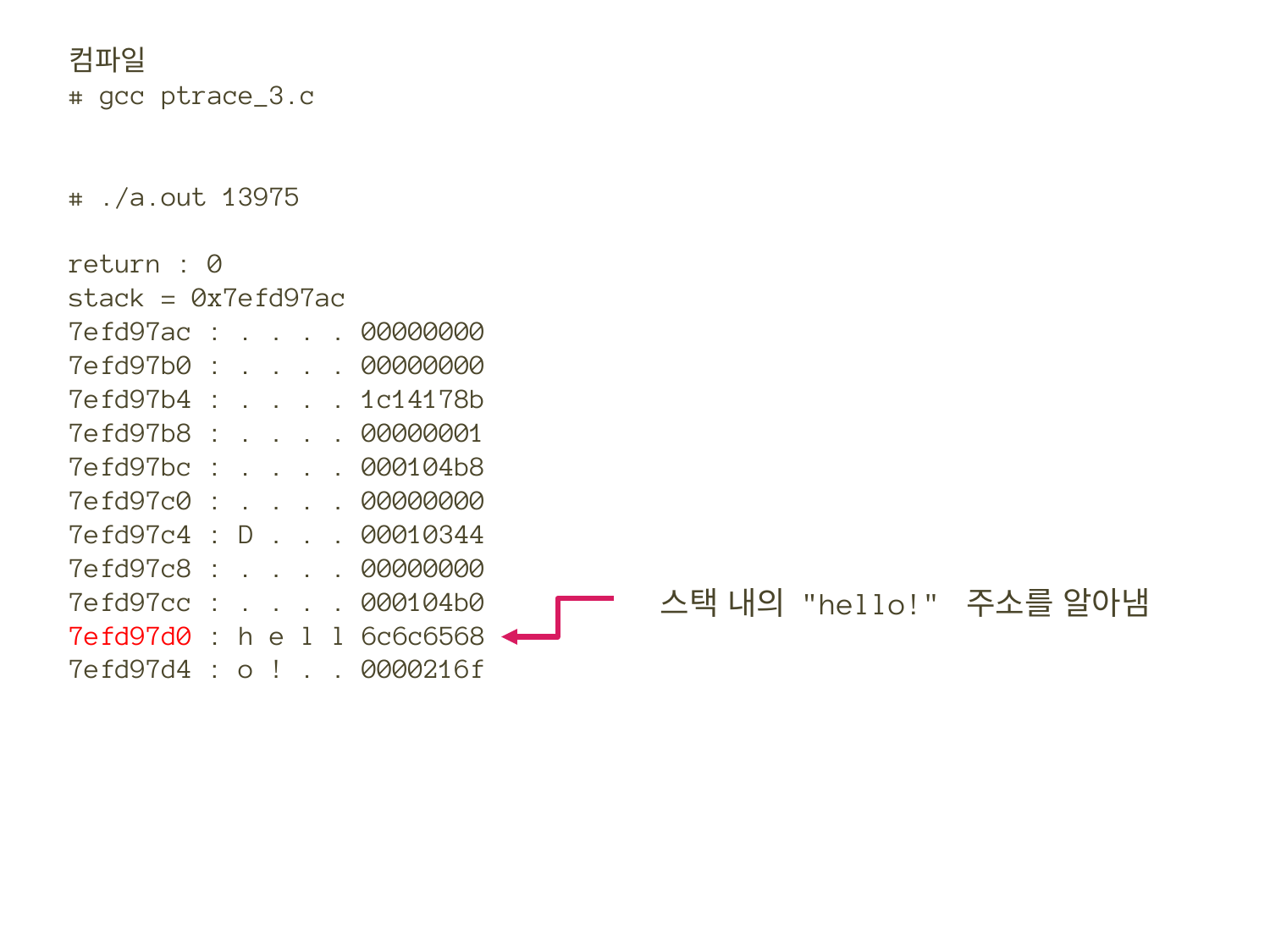

컴파일
# gcc ptrace_3.c

# ./a.out 13975

return : 0
stack = 0x7efd97ac
7efd97ac : . . . . 00000000
7efd97b0 : . . . . 00000000
7efd97b4 : . . . . 1c14178b
7efd97b8 : . . . . 00000001
7efd97bc : . . . . 000104b8
7efd97c0 : . . . . 00000000
7efd97c4 : D . . . 00010344
7efd97c8 : . . . . 00000000
7efd97cc : . . . . 000104b0
7efd97d0 : h e l l 6c6c6568
7efd97d4 : o ! . . 0000216f
스택 내의 "hello!" 주소를 알아냄